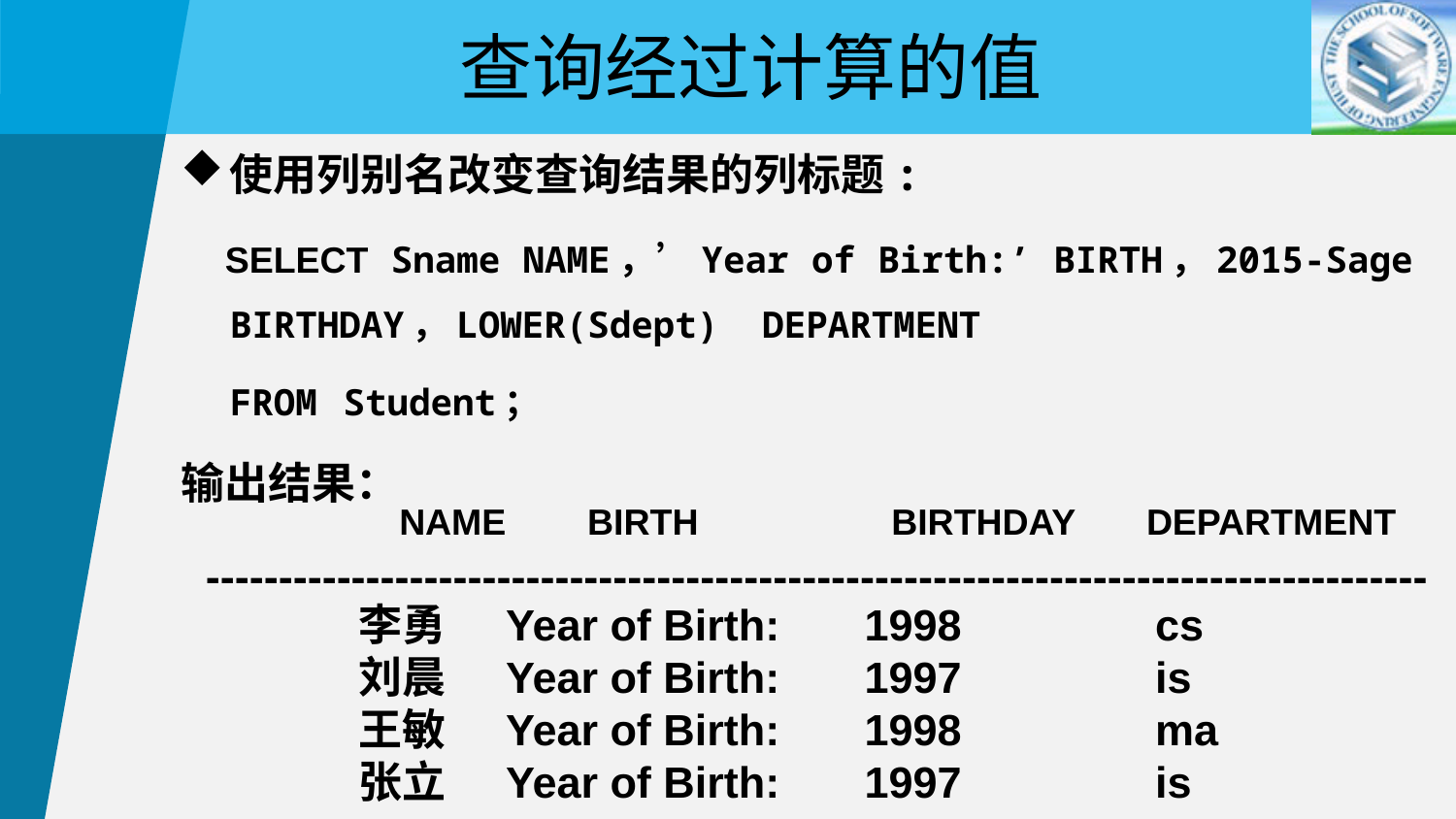

查询经过计算的值
使用列别名改变查询结果的列标题:
    SELECT  Sname NAME，’Year of Birth:’ BIRTH，2015-Sage  BIRTHDAY，LOWER(Sdept)  DEPARTMENT
	FROM Student；
输出结果：
                  NAME        BIRTH                   BIRTHDAY       DEPARTMENT
                ------------------------------------------------------------------------------------
                 李勇     Year of Birth:       1998                cs
                 刘晨     Year of Birth:       1997                is
                 王敏     Year of Birth:       1998                ma
                 张立     Year of Birth:       1997                is